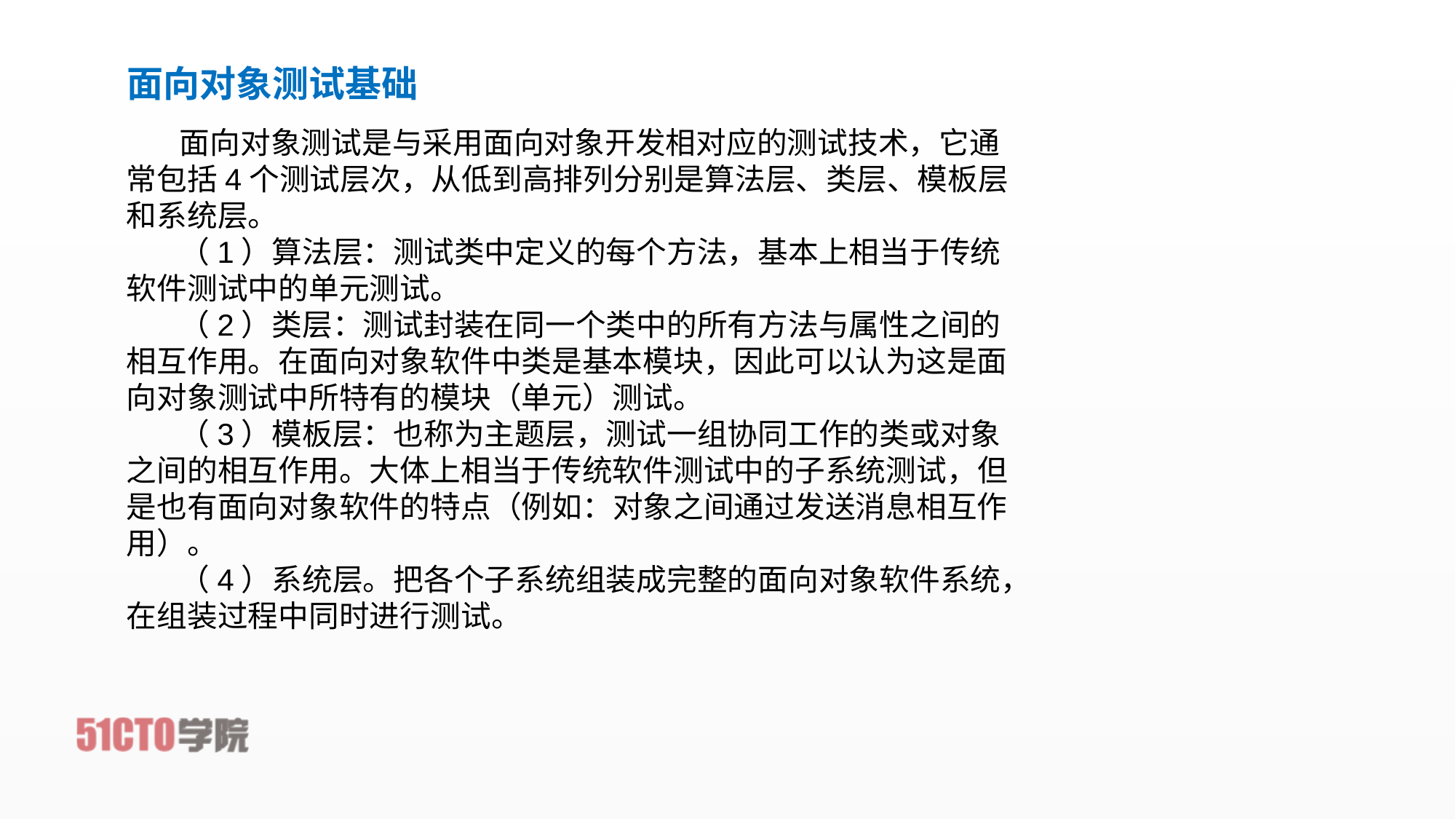

# 面向对象测试基础
面向对象测试是与采用面向对象开发相对应的测试技术，它通常包括4个测试层次，从低到高排列分别是算法层、类层、模板层和系统层。
（1）算法层：测试类中定义的每个方法，基本上相当于传统软件测试中的单元测试。
（2）类层：测试封装在同一个类中的所有方法与属性之间的相互作用。在面向对象软件中类是基本模块，因此可以认为这是面向对象测试中所特有的模块（单元）测试。
（3）模板层：也称为主题层，测试一组协同工作的类或对象之间的相互作用。大体上相当于传统软件测试中的子系统测试，但是也有面向对象软件的特点（例如：对象之间通过发送消息相互作用）。
（4）系统层。把各个子系统组装成完整的面向对象软件系统，在组装过程中同时进行测试。